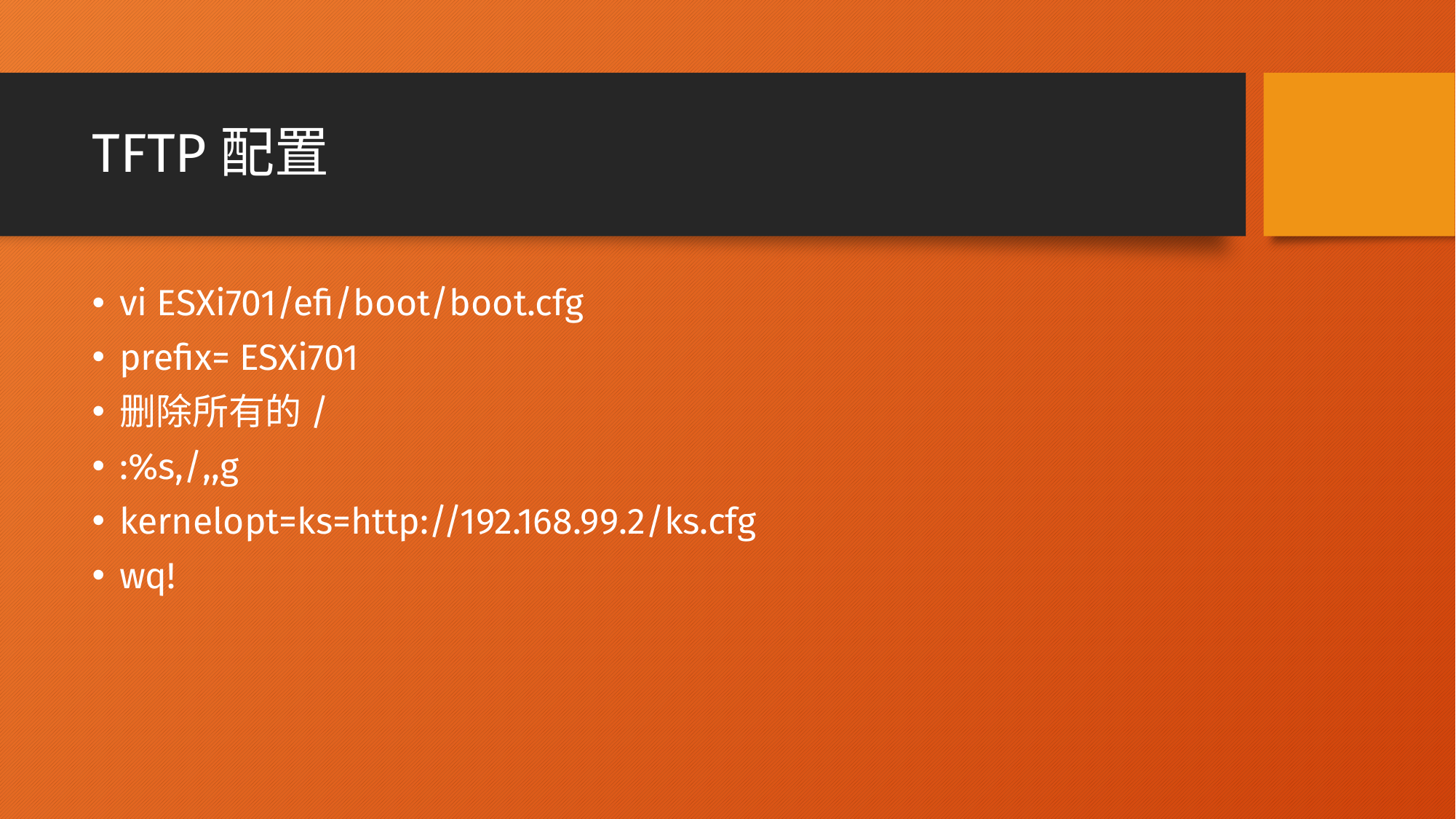

# TFTP配置
vi ESXi701/efi/boot/boot.cfg
prefix= ESXi701
删除所有的/
:%s,/,,g
kernelopt=ks=http://192.168.99.2/ks.cfg
wq!